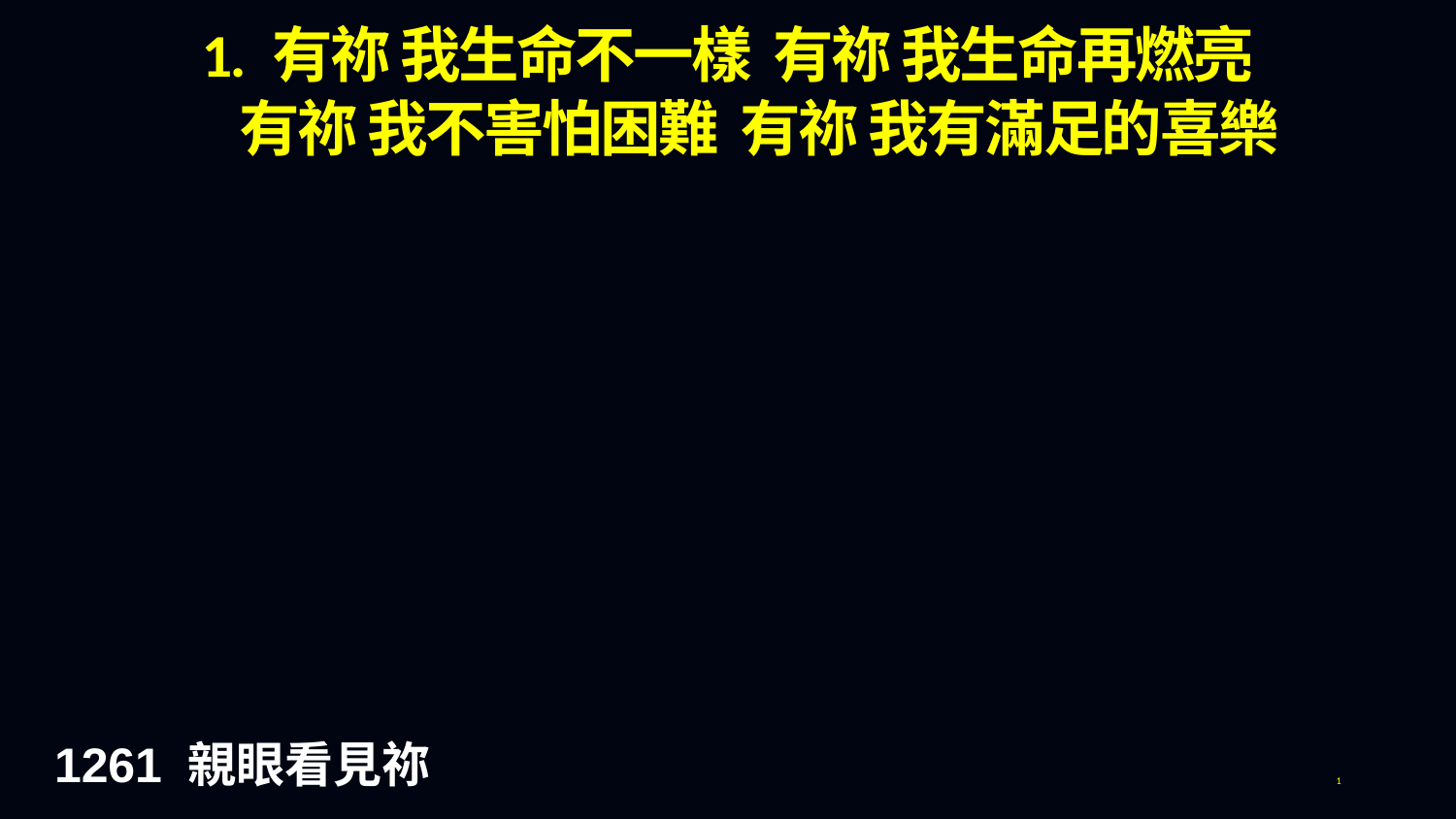

1. 有祢 我生命不一樣  有祢 我生命再燃亮
    有祢 我不害怕困難  有祢 我有滿足的喜樂
1261 親眼看見祢
1